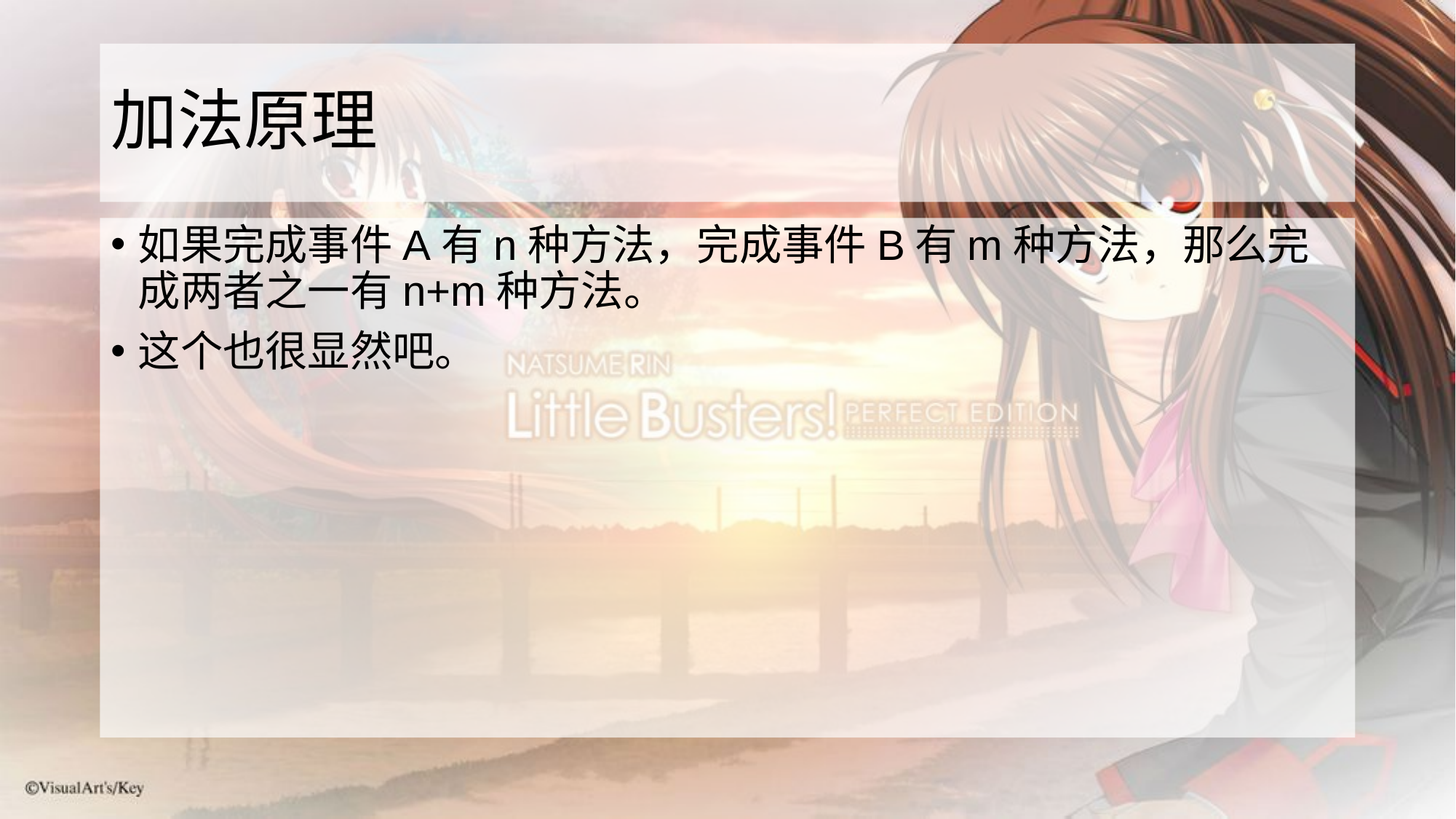

# 加法原理
如果完成事件A有n种方法，完成事件B有m种方法，那么完成两者之一有n+m种方法。
这个也很显然吧。